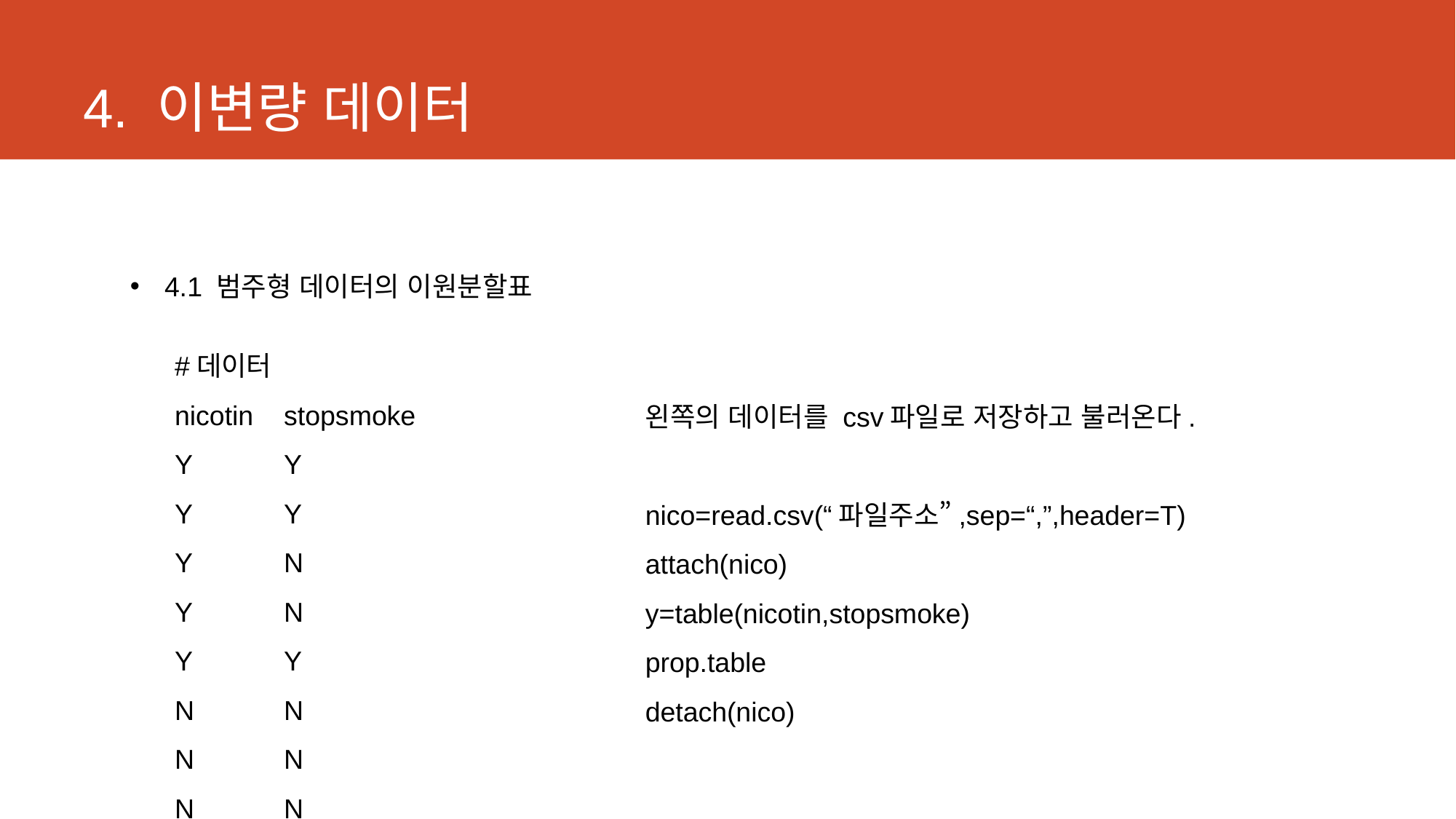

# 4. 이변량 데이터
4.1 범주형 데이터의 이원분할표
#데이터
nicotin	stopsmoke
Y	Y
Y	Y
Y	N
Y	N
Y	Y
N	N
N	N
N	N

왼쪽의 데이터를 csv파일로 저장하고 불러온다.

nico=read.csv(“파일주소”,sep=“,”,header=T)
attach(nico)
y=table(nicotin,stopsmoke)
prop.table
detach(nico)